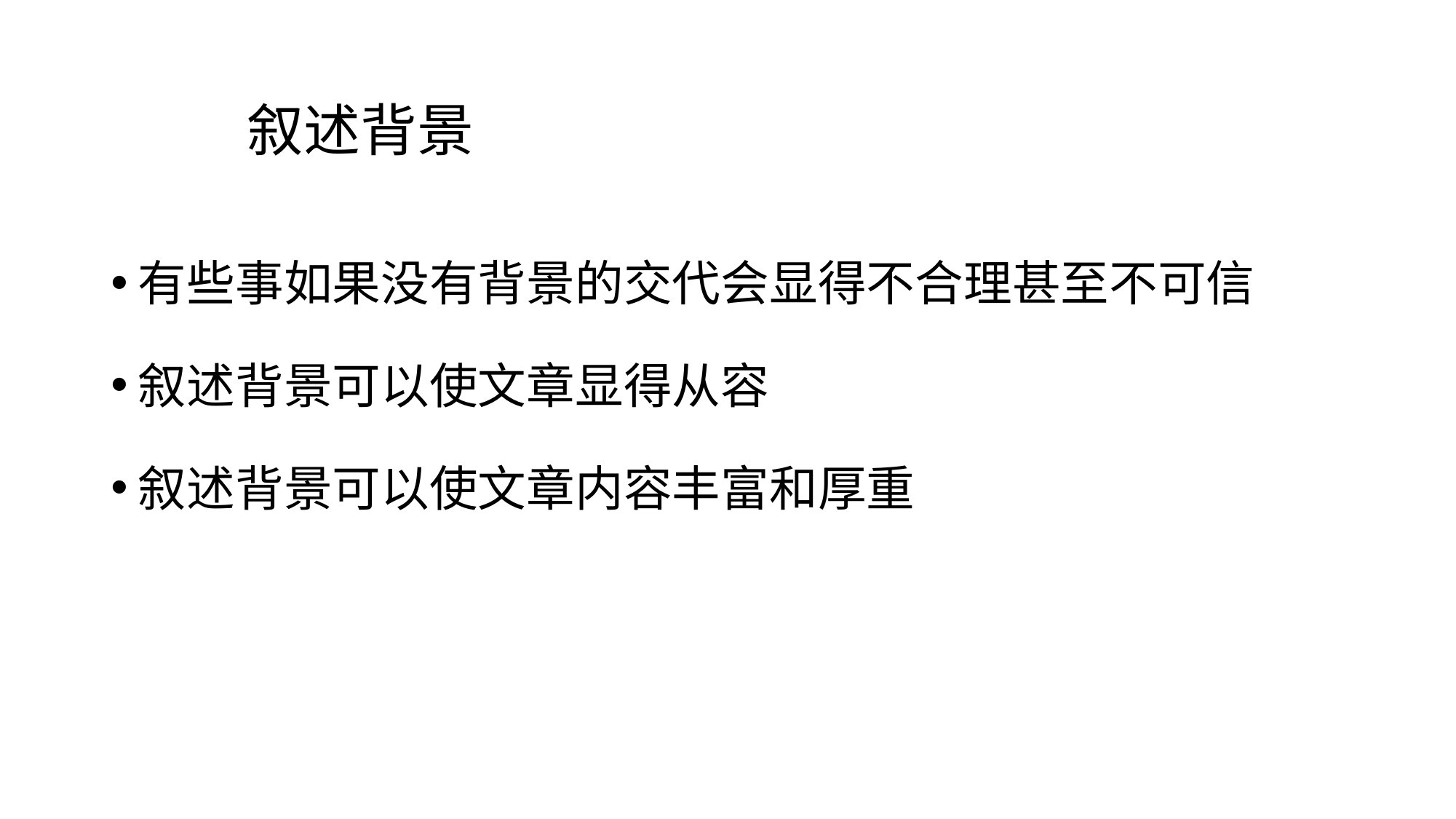

# 叙述背景
有些事如果没有背景的交代会显得不合理甚至不可信
叙述背景可以使文章显得从容
叙述背景可以使文章内容丰富和厚重